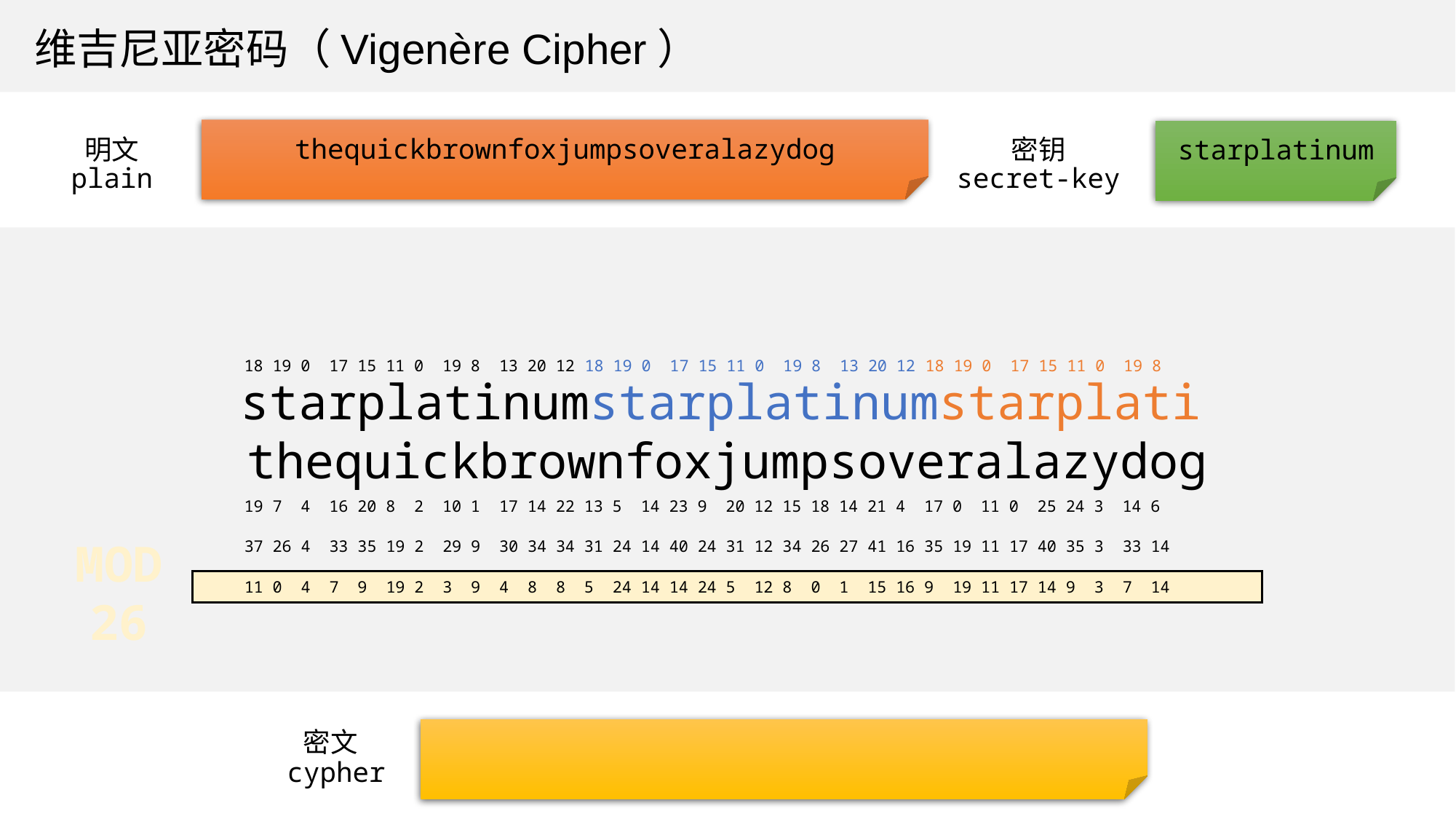

维吉尼亚密码（Vigenère Cipher）
thequickbrownfoxjumpsoveralazydog
starplatinum
明文
密钥
secret-key
plain

18 19 0  17 15 11 0  19 8  13 20 12 18 19 0  17 15 11 0  19 8  13 20 12 18 19 0  17 15 11 0  19 8
starplatinumstarplatinumstarplati
thequickbrownfoxjumpsoveralazydog
19 7  4  16 20 8  2  10 1  17 14 22 13 5  14 23 9  20 12 15 18 14 21 4  17 0  11 0  25 24 3  14 6
MOD
26
37 26 4  33 35 19 2  29 9  30 34 34 31 24 14 40 24 31 12 34 26 27 41 16 35 19 11 17 40 35 3  33 14

11 0  4  7  9  19 2  3  9  4  8  8  5  24 14 14 24 5  12 8  0  1  15 16 9  19 11 17 14 9  3  7  14

密文
cypher